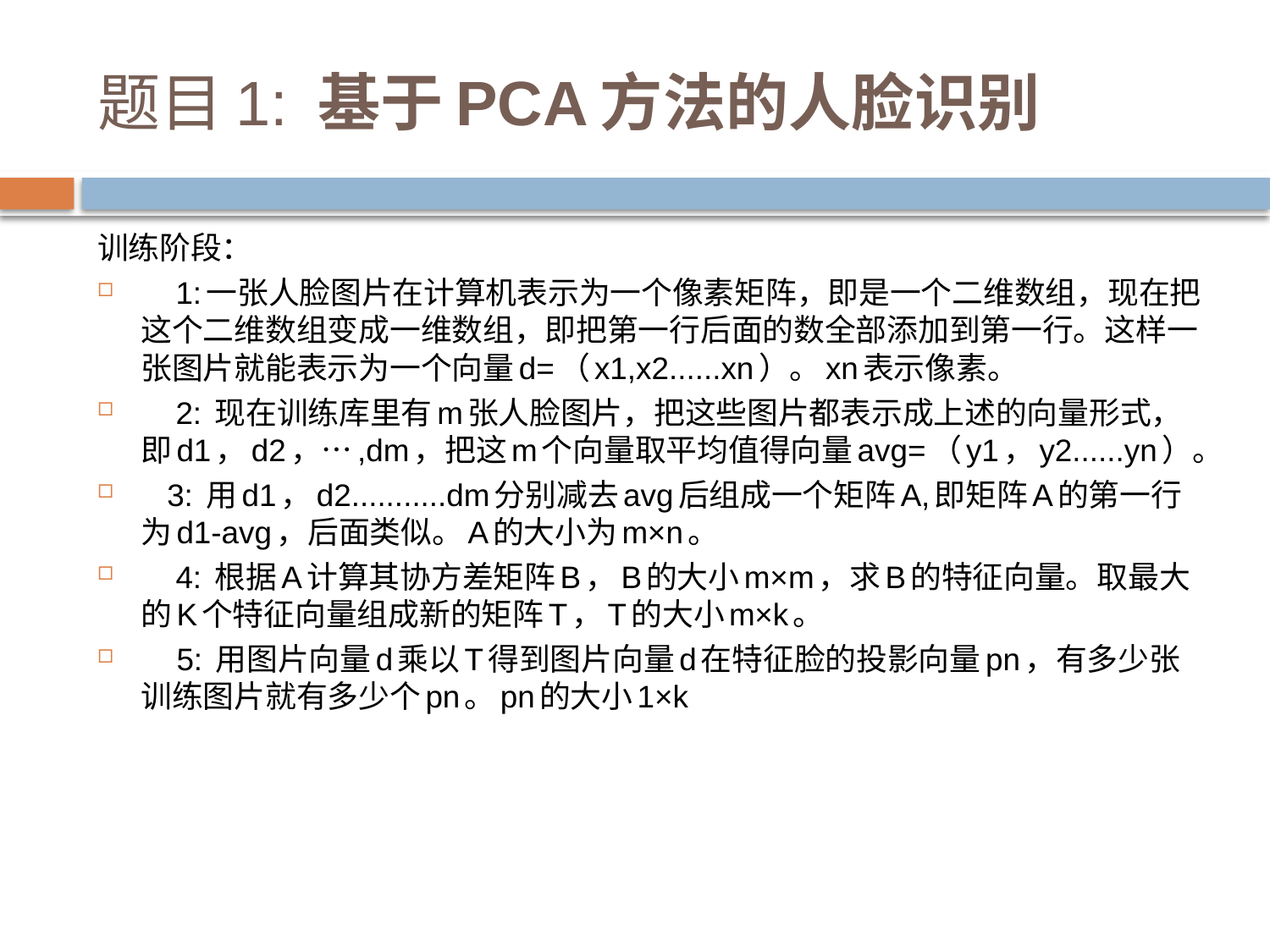

# 题目1: 基于PCA方法的人脸识别
训练阶段：
    1:一张人脸图片在计算机表示为一个像素矩阵，即是一个二维数组，现在把这个二维数组变成一维数组，即把第一行后面的数全部添加到第一行。这样一张图片就能表示为一个向量d=（x1,x2......xn）。xn表示像素。
    2: 现在训练库里有m张人脸图片，把这些图片都表示成上述的向量形式，即d1，d2，…,dm，把这m个向量取平均值得向量avg=（y1，y2......yn）。
   3: 用d1，d2...........dm分别减去avg后组成一个矩阵A,即矩阵A的第一行为d1-avg，后面类似。A的大小为m×n。
    4: 根据A计算其协方差矩阵B，B的大小m×m，求B的特征向量。取最大的K个特征向量组成新的矩阵T，T的大小m×k。
　5: 用图片向量d乘以T得到图片向量d在特征脸的投影向量pn，有多少张训练图片就有多少个pn。pn的大小1×k